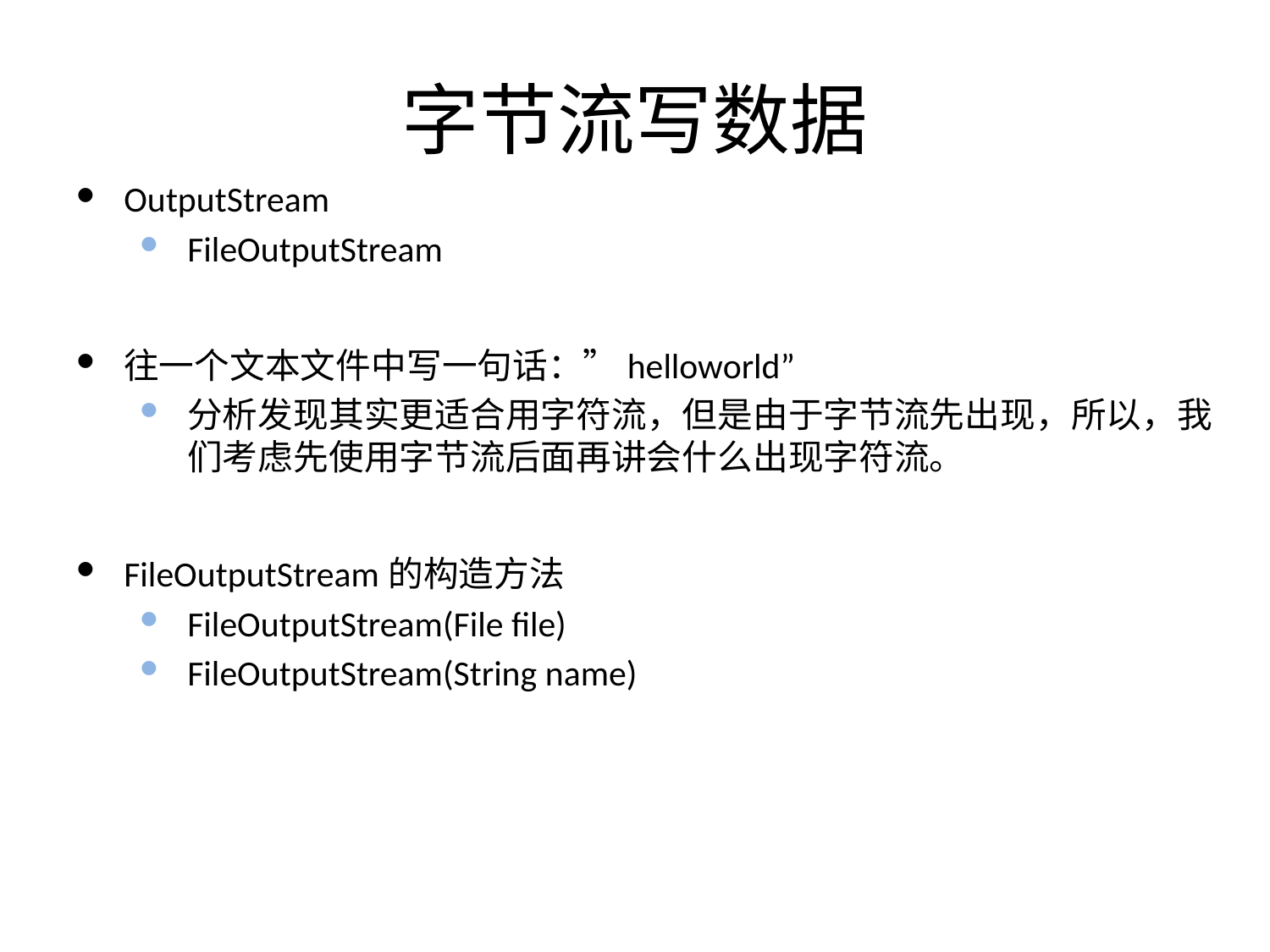

# 字节流写数据
OutputStream
FileOutputStream

往一个文本文件中写一句话：”helloworld”
分析发现其实更适合用字符流，但是由于字节流先出现，所以，我们考虑先使用字节流后面再讲会什么出现字符流。

FileOutputStream的构造方法
FileOutputStream(File file)
FileOutputStream(String name)